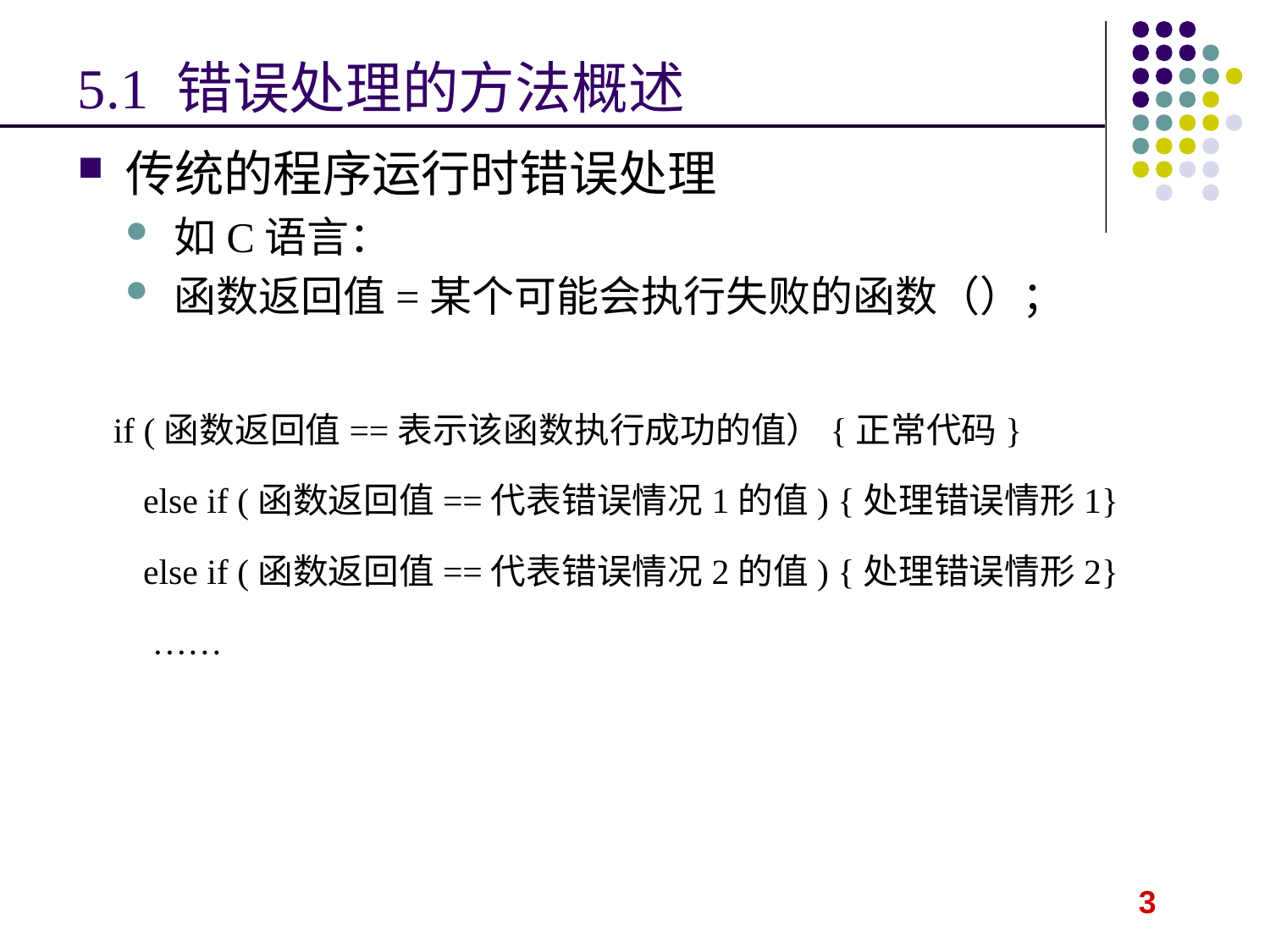

# 5.1 错误处理的方法概述
传统的程序运行时错误处理
如C语言：
函数返回值=某个可能会执行失败的函数（）；

    if (函数返回值==表示该函数执行成功的值）{正常代码}
	  else if (函数返回值==代表错误情况1的值) {处理错误情形1}
	  else if (函数返回值==代表错误情况2的值) {处理错误情形2}
 	   ……